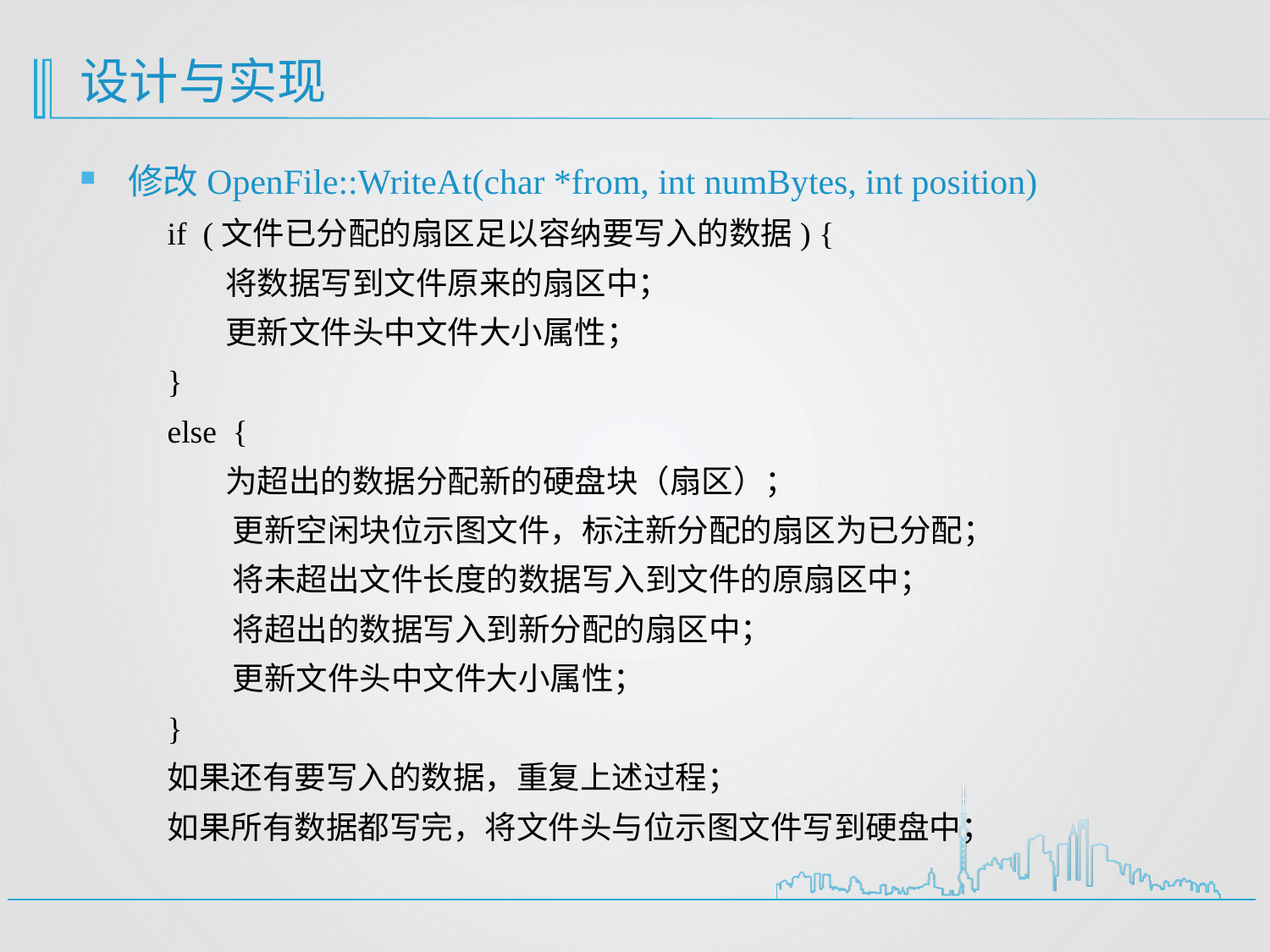

# 设计与实现
修改OpenFile::WriteAt(char *from, int numBytes, int position)
if  (文件已分配的扇区足以容纳要写入的数据) {
       将数据写到文件原来的扇区中；
       更新文件头中文件大小属性；
}
else  {
       为超出的数据分配新的硬盘块（扇区）；
        更新空闲块位示图文件，标注新分配的扇区为已分配；
        将未超出文件长度的数据写入到文件的原扇区中；
        将超出的数据写入到新分配的扇区中；
        更新文件头中文件大小属性；
}
如果还有要写入的数据，重复上述过程；
如果所有数据都写完，将文件头与位示图文件写到硬盘中；